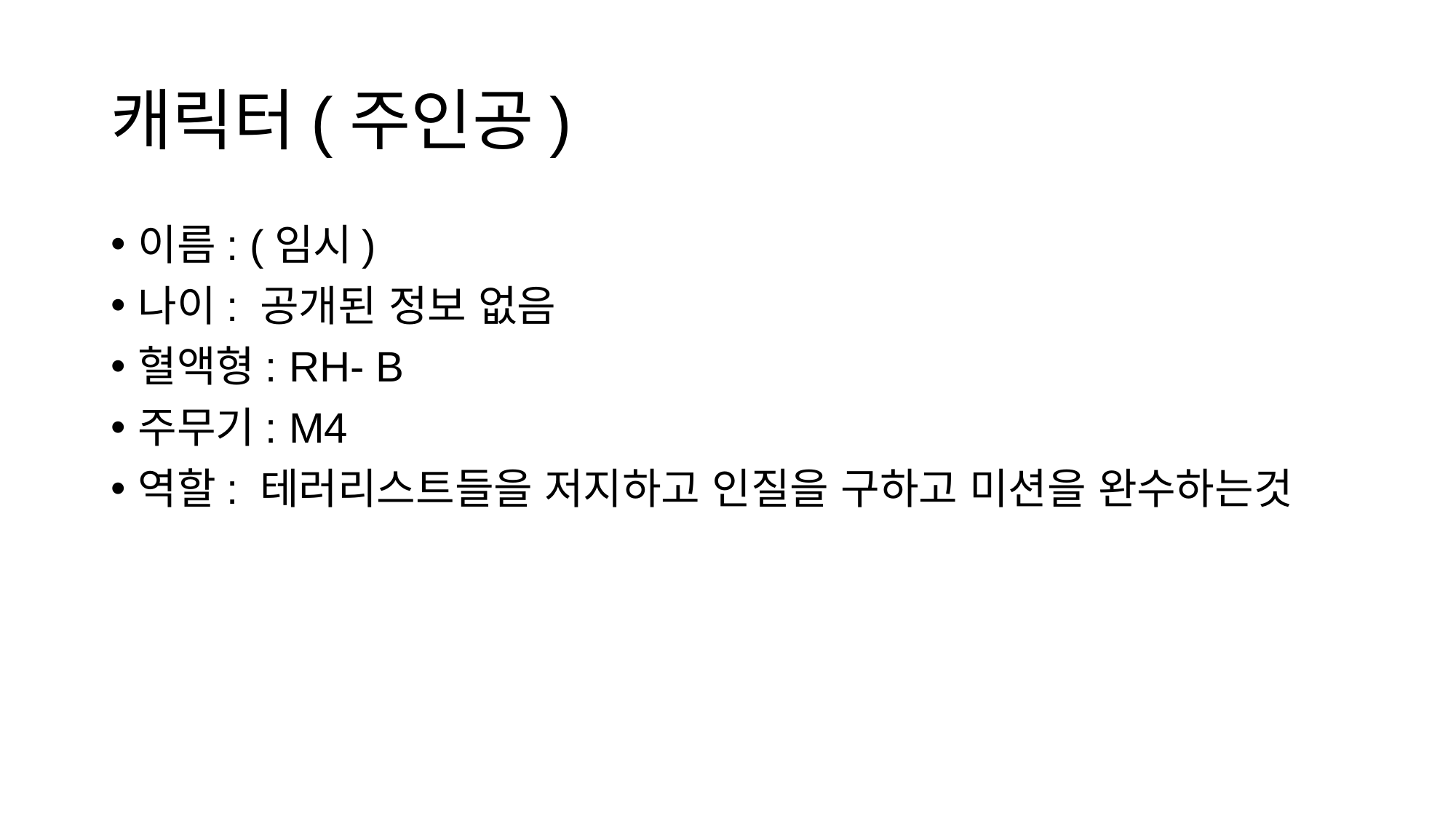

# 캐릭터(주인공)
이름: (임시)
나이: 공개된 정보 없음
혈액형: RH- B
주무기: M4
역할: 테러리스트들을 저지하고 인질을 구하고 미션을 완수하는것